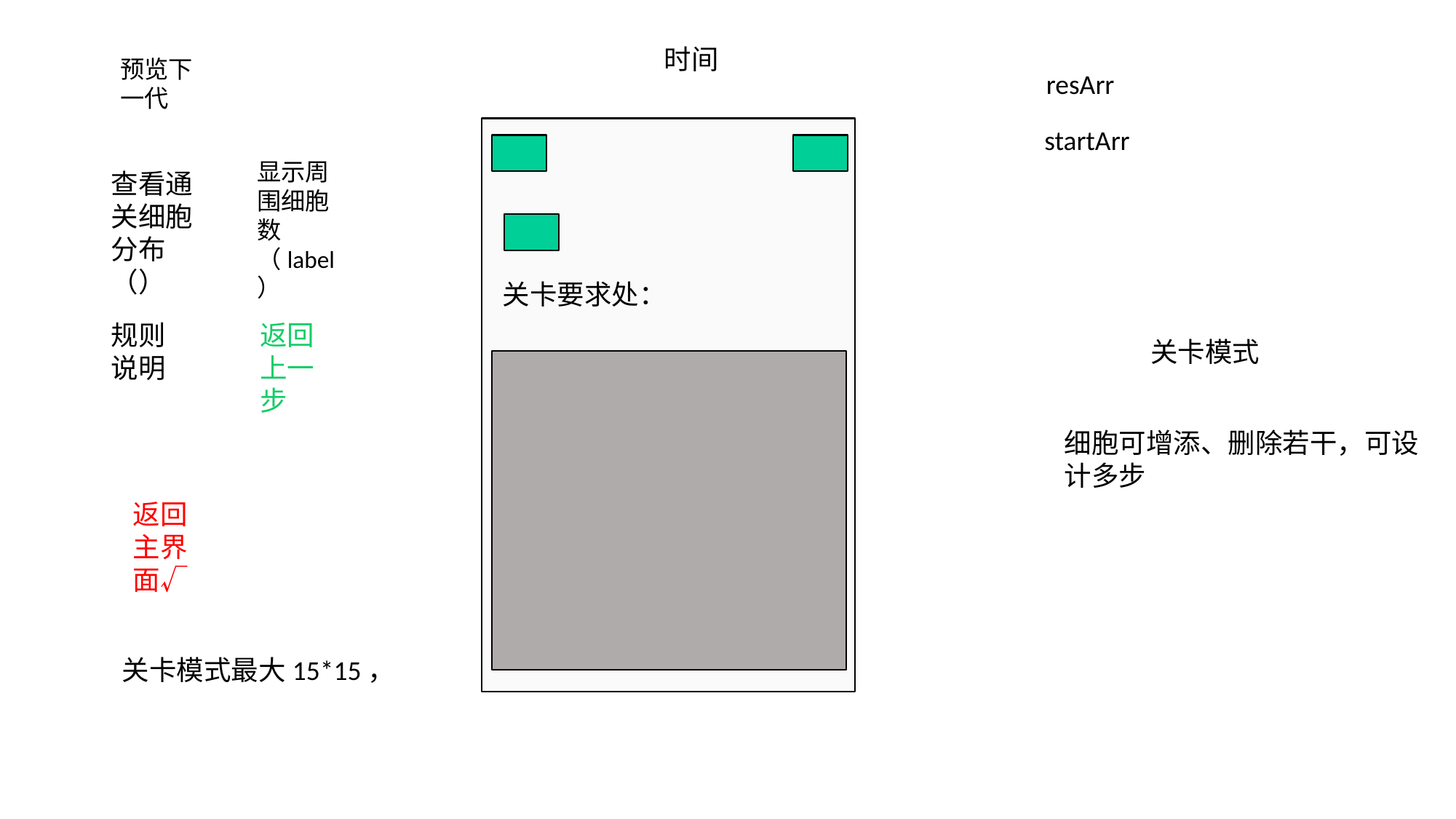

时间
预览下一代
resArr
startArr

显示周围细胞数（label）
查看通关细胞分布（）

关卡要求处：
规则说明
返回上一步
关卡模式

细胞可增添、删除若干，可设计多步

返回主界面√
关卡模式最大15*15，